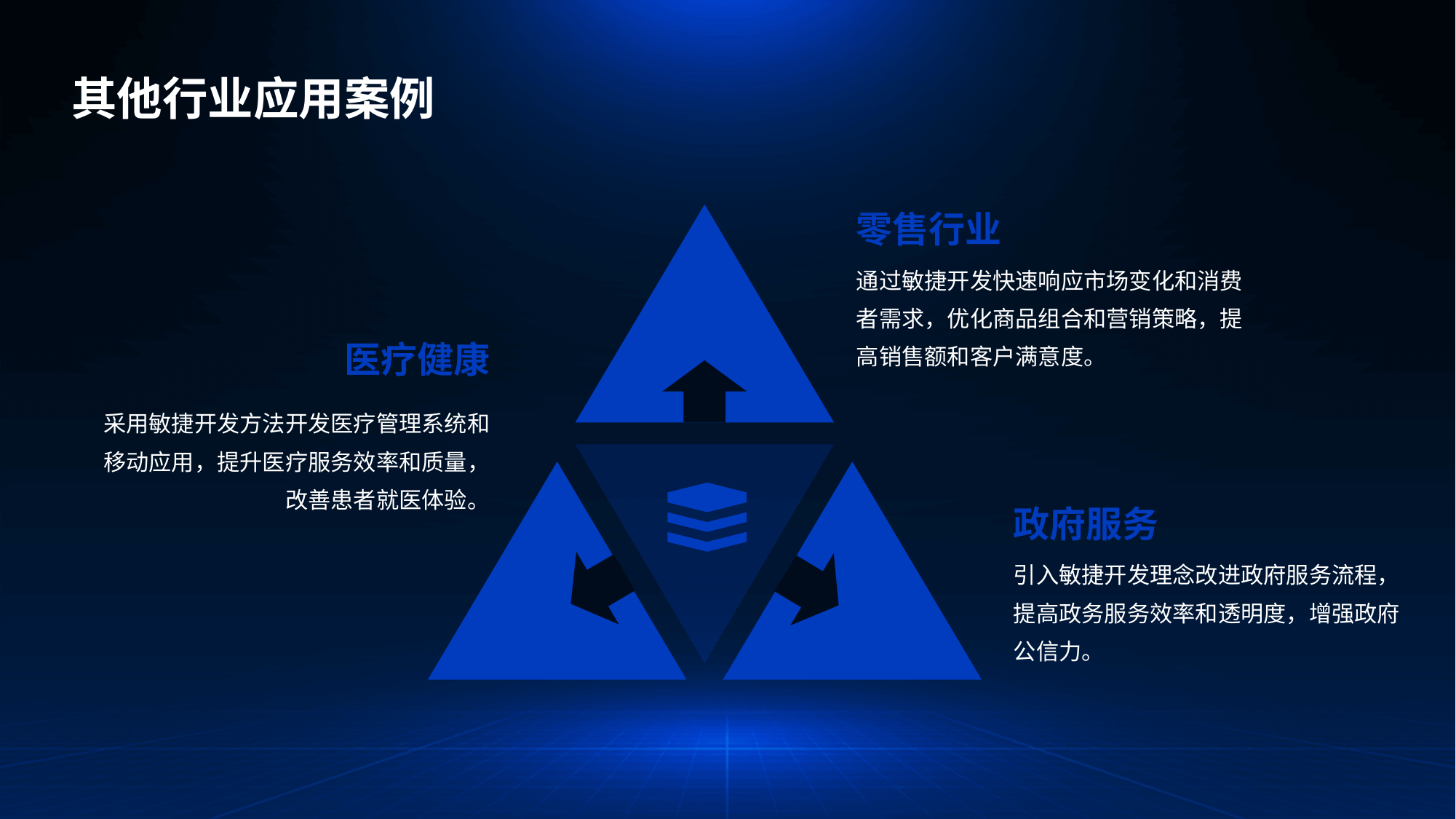

其他行业应用案例
零售行业

通过敏捷开发快速响应市场变化和消费者需求，优化商品组合和营销策略，提高销售额和客户满意度。
医疗健康

采用敏捷开发方法开发医疗管理系统和移动应用，提升医疗服务效率和质量，改善患者就医体验。

政府服务

引入敏捷开发理念改进政府服务流程，提高政务服务效率和透明度，增强政府公信力。